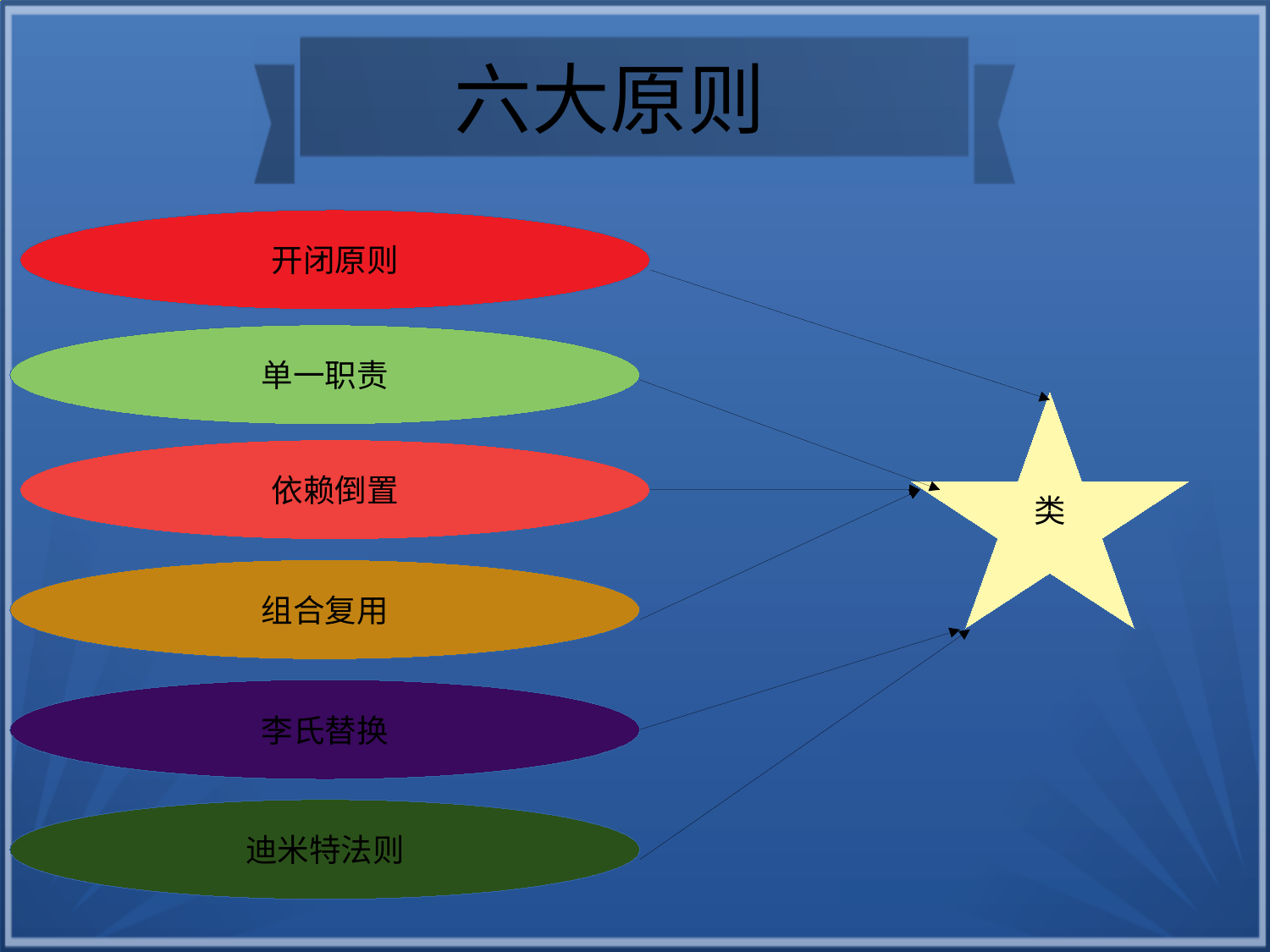

六大原则
开闭原则

单一职责

类
依赖倒置

组合复用

李氏替换
迪米特法则